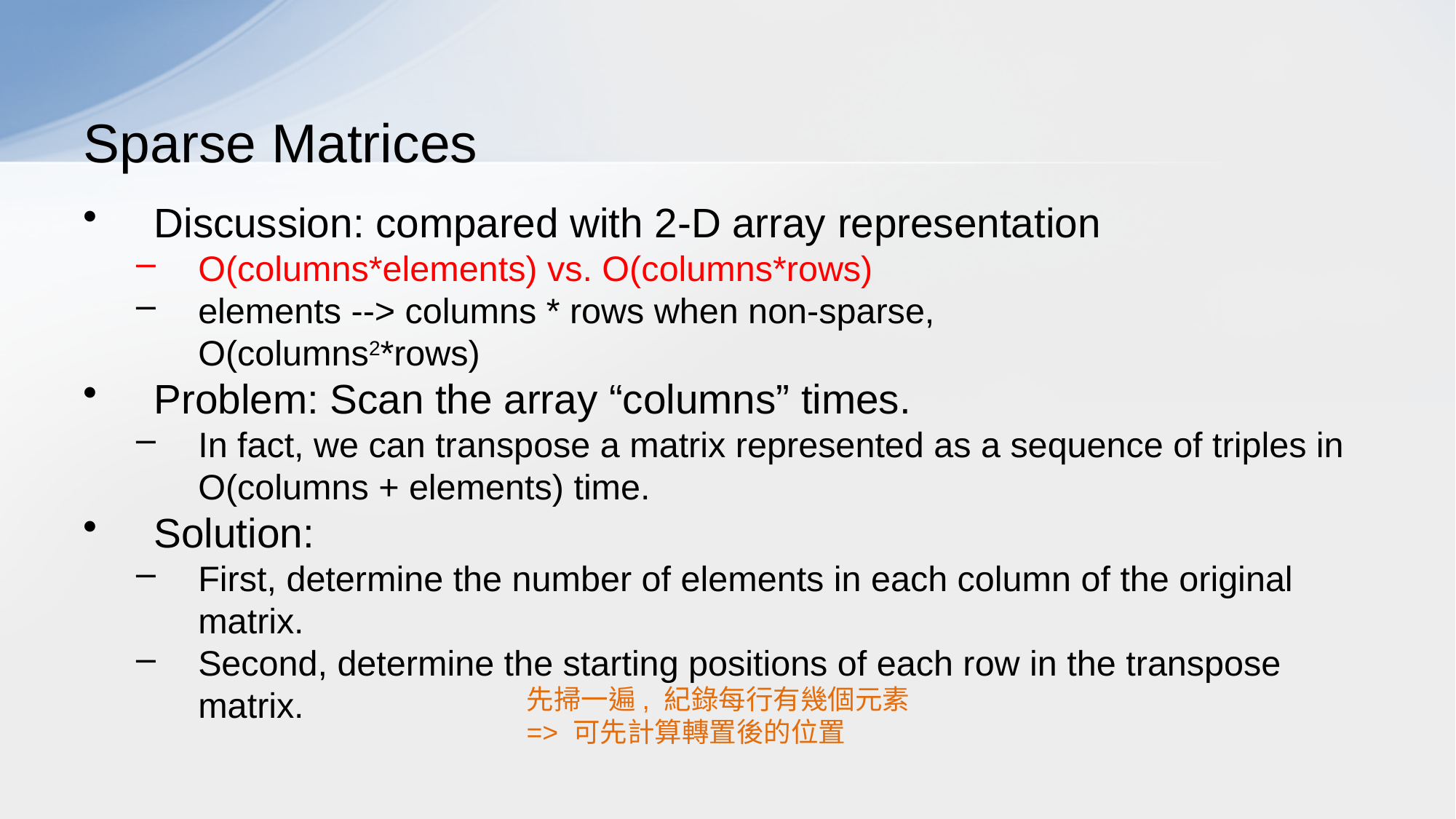

# Sparse Matrices
Discussion: compared with 2-D array representation
O(columns*elements) vs. O(columns*rows)
elements --> columns * rows when non-sparse,
O(columns2*rows)
Problem: Scan the array “columns” times.
In fact, we can transpose a matrix represented as a sequence of triples in O(columns + elements) time.
Solution:
First, determine the number of elements in each column of the original matrix.
Second, determine the starting positions of each row in the transpose matrix.

先掃一遍, 紀錄每行有幾個元素
=> 可先計算轉置後的位置